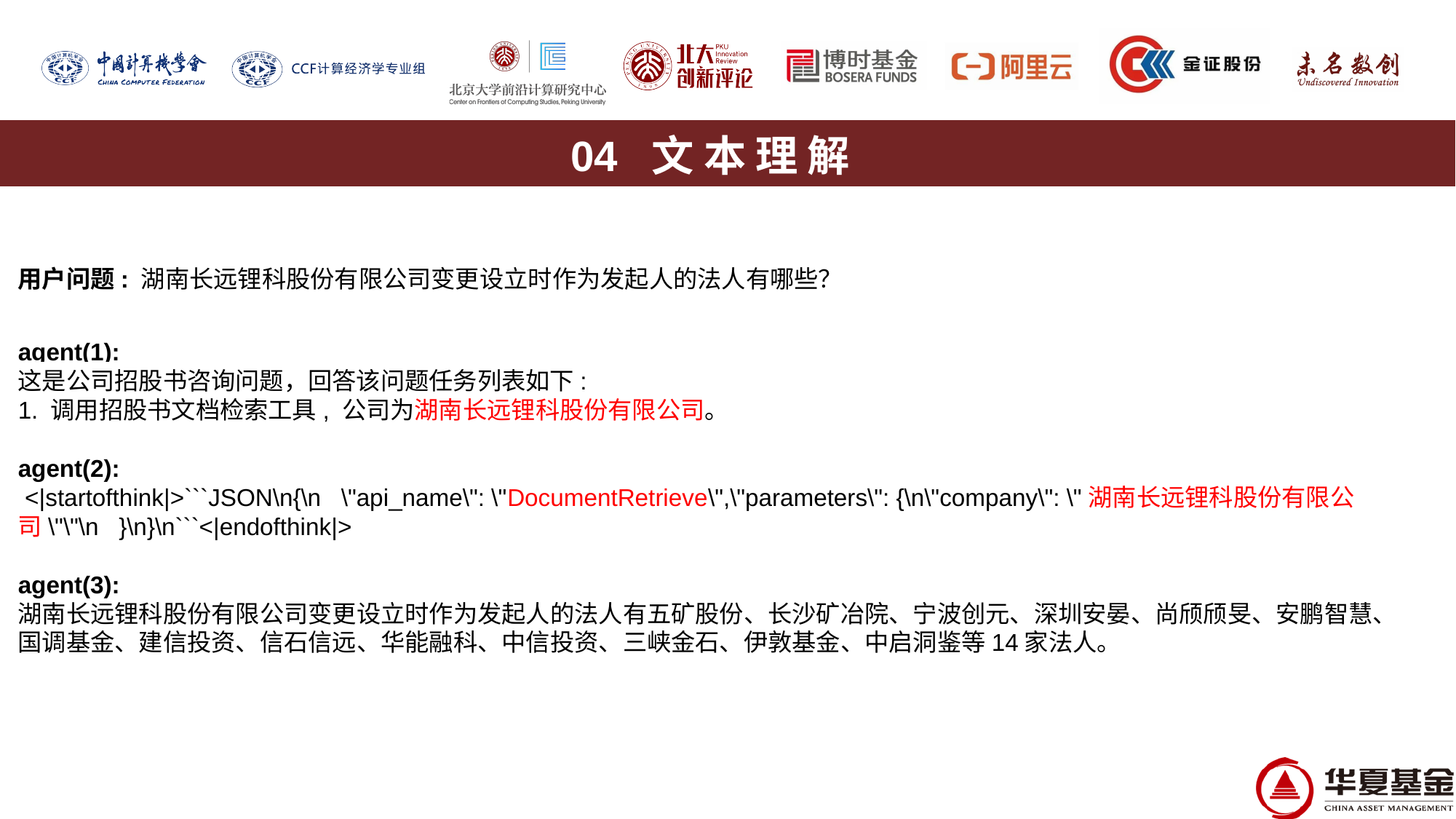

04  文 本 理 解
用户问题: 湖南长远锂科股份有限公司变更设立时作为发起人的法人有哪些？

agent(1):
这是公司招股书咨询问题，回答该问题任务列表如下:
1. 调用招股书文档检索工具, 公司为湖南长远锂科股份有限公司。

agent(2):
 <|startofthink|>```JSON\n{\n   \"api_name\": \"DocumentRetrieve\",\"parameters\": {\n\"company\": \"湖南长远锂科股份有限公司\"\"\n   }\n}\n```<|endofthink|>

agent(3):
湖南长远锂科股份有限公司变更设立时作为发起人的法人有五矿股份、长沙矿冶院、宁波创元、深圳安晏、尚颀颀旻、安鹏智慧、国调基金、建信投资、信石信远、华能融科、中信投资、三峡金石、伊敦基金、中启洞鉴等14家法人。